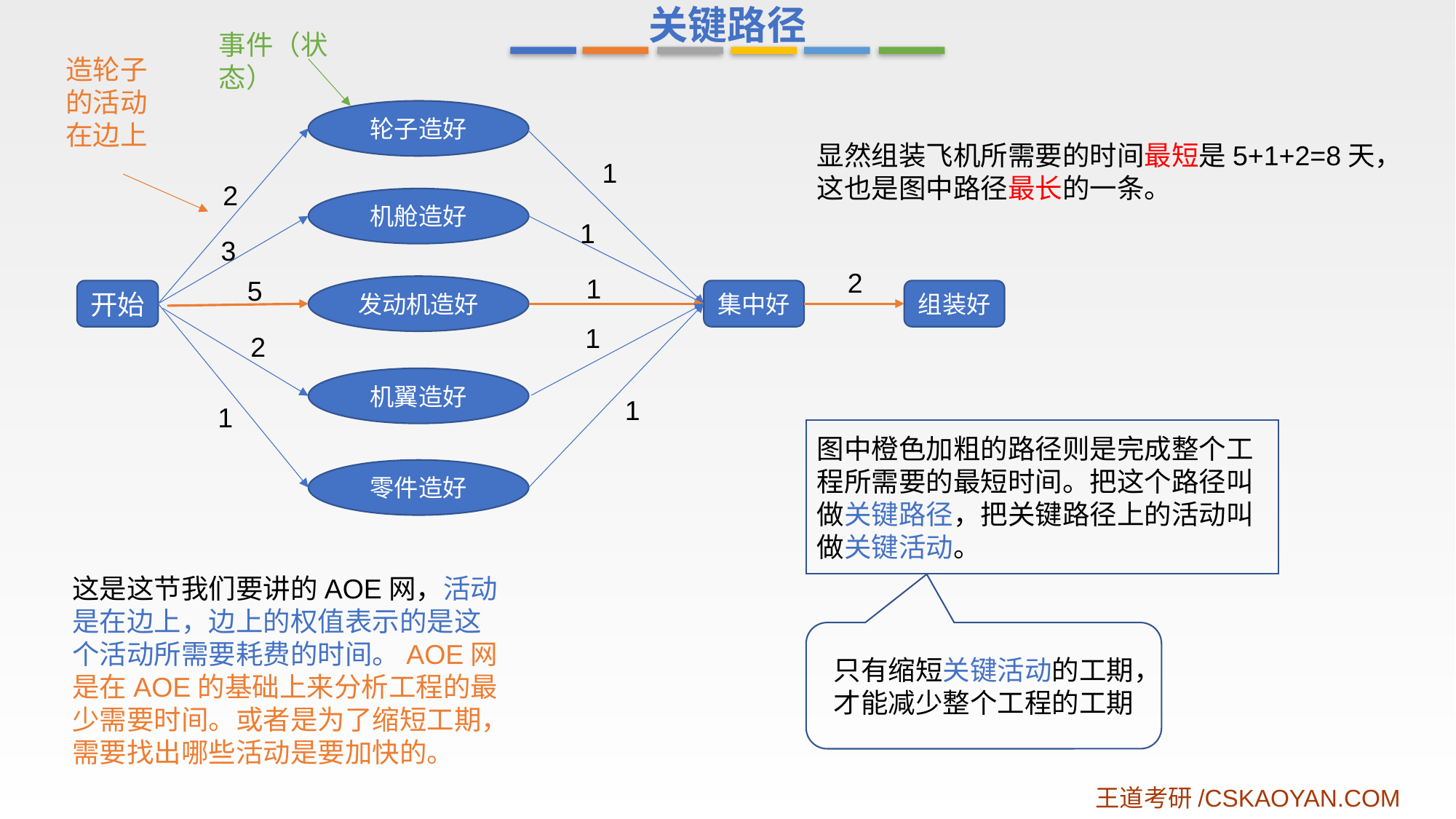

关键路径
事件（状态）
造轮子的活动在边上

轮子造好
显然组装飞机所需要的时间最短是5+1+2=8天，这也是图中路径最长的一条。
1
2
机舱造好
1
3
2
1
5
发动机造好
开始
集中好
组装好
1
2
机翼造好
1
1
图中橙色加粗的路径则是完成整个工程所需要的最短时间。把这个路径叫做关键路径，把关键路径上的活动叫做关键活动。
零件造好
这是这节我们要讲的AOE网，活动是在边上，边上的权值表示的是这个活动所需要耗费的时间。AOE网是在AOE的基础上来分析工程的最少需要时间。或者是为了缩短工期，需要找出哪些活动是要加快的。
只有缩短关键活动的工期，才能减少整个工程的工期
王道考研/CSKAOYAN.COM